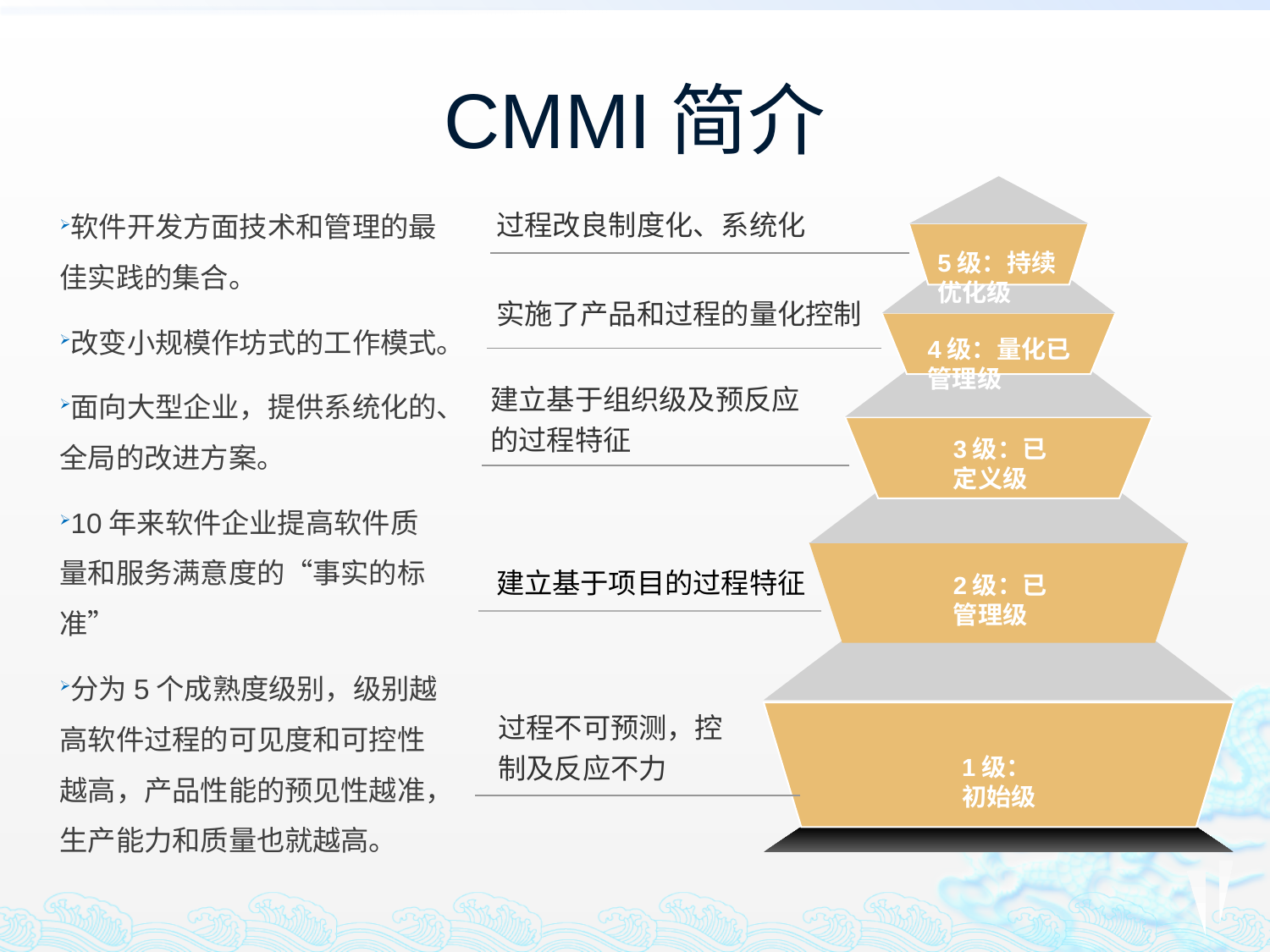

# CMMI简介

过程改良制度化、系统化

实施了产品和过程的量化控制

建立基于组织级及预反应的过程特征

建立基于项目的过程特征

过程不可预测，控制及反应不力

软件开发方面技术和管理的最佳实践的集合。
改变小规模作坊式的工作模式。
面向大型企业，提供系统化的、全局的改进方案。
10年来软件企业提高软件质量和服务满意度的“事实的标准”
分为5个成熟度级别，级别越高软件过程的可见度和可控性越高，产品性能的预见性越准，生产能力和质量也就越高。
5级：持续优化级
4级：量化已管理级
3级：已定义级
2级：已管理级
1级：初始级